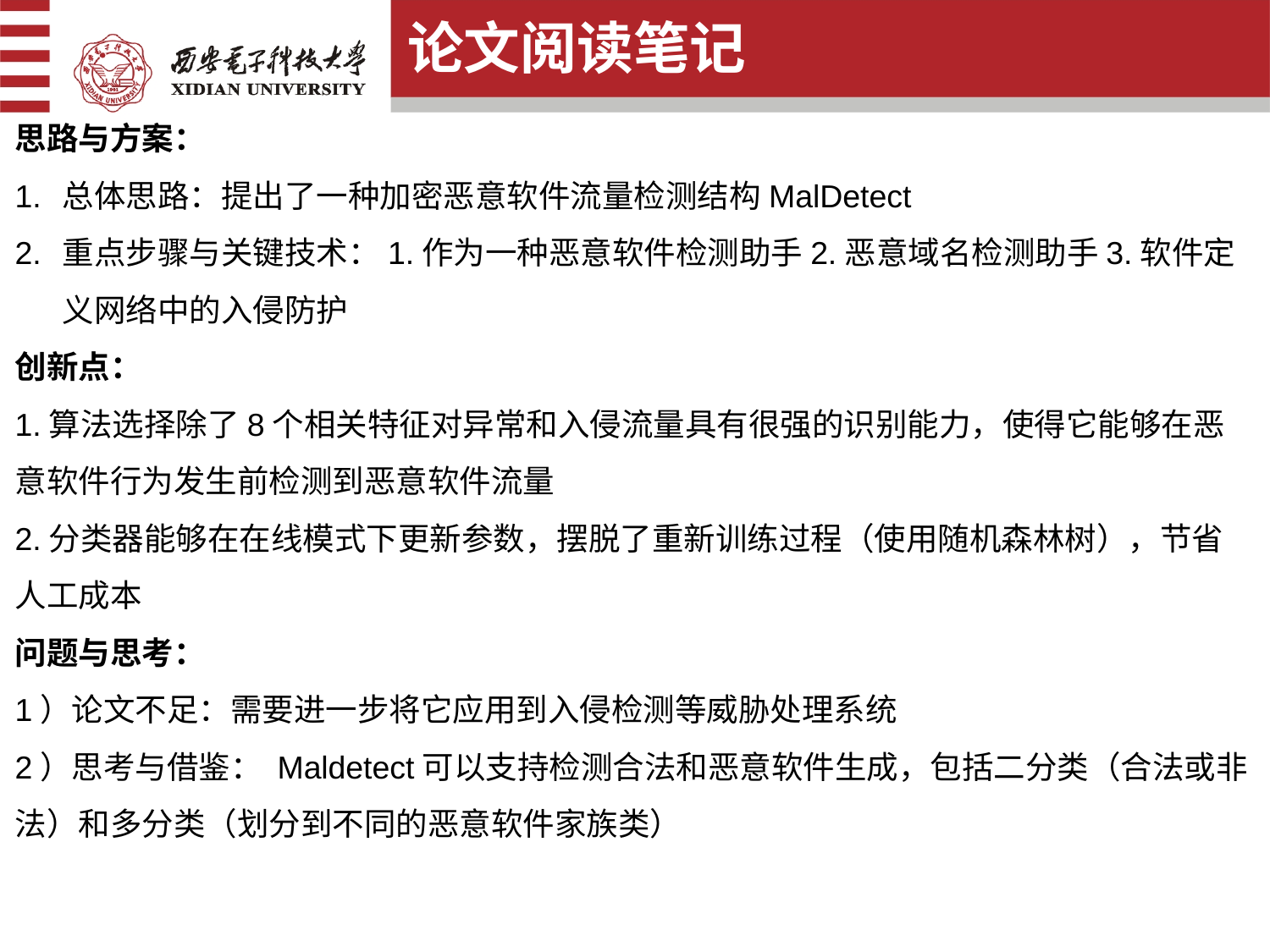

论文阅读笔记
思路与方案：
总体思路：提出了一种加密恶意软件流量检测结构MalDetect
重点步骤与关键技术：1.作为一种恶意软件检测助手2.恶意域名检测助手3.软件定义网络中的入侵防护
创新点：
1.算法选择除了8个相关特征对异常和入侵流量具有很强的识别能力，使得它能够在恶意软件行为发生前检测到恶意软件流量
2.分类器能够在在线模式下更新参数，摆脱了重新训练过程（使用随机森林树），节省人工成本
问题与思考：
1）论文不足：需要进一步将它应用到入侵检测等威胁处理系统
2）思考与借鉴： Maldetect可以支持检测合法和恶意软件生成，包括二分类（合法或非法）和多分类（划分到不同的恶意软件家族类）